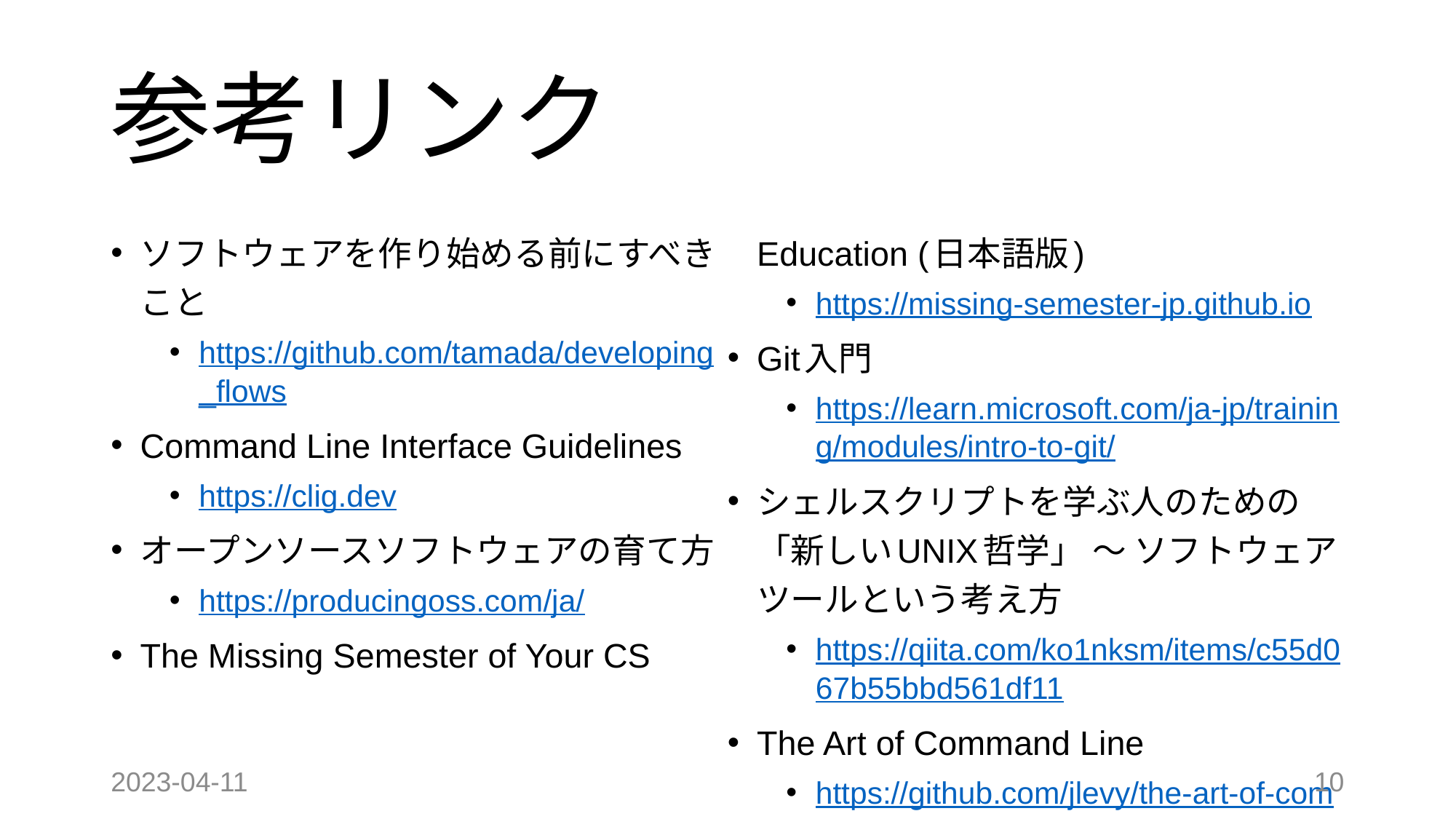

# 参考リンク
ソフトウェアを作り始める前にすべきこと
https://github.com/tamada/developing_flows
Command Line Interface Guidelines
https://clig.dev
オープンソースソフトウェアの育て方
https://producingoss.com/ja/
The Missing Semester of Your CS Education (日本語版)
https://missing-semester-jp.github.io
Git入門
https://learn.microsoft.com/ja-jp/training/modules/intro-to-git/
シェルスクリプトを学ぶ人のための「新しいUNIX哲学」 〜 ソフトウェアツールという考え方
https://qiita.com/ko1nksm/items/c55d067b55bbd561df11
The Art of Command Line
https://github.com/jlevy/the-art-of-command-line/blob/master/README-ja.md
2023-04-11
10